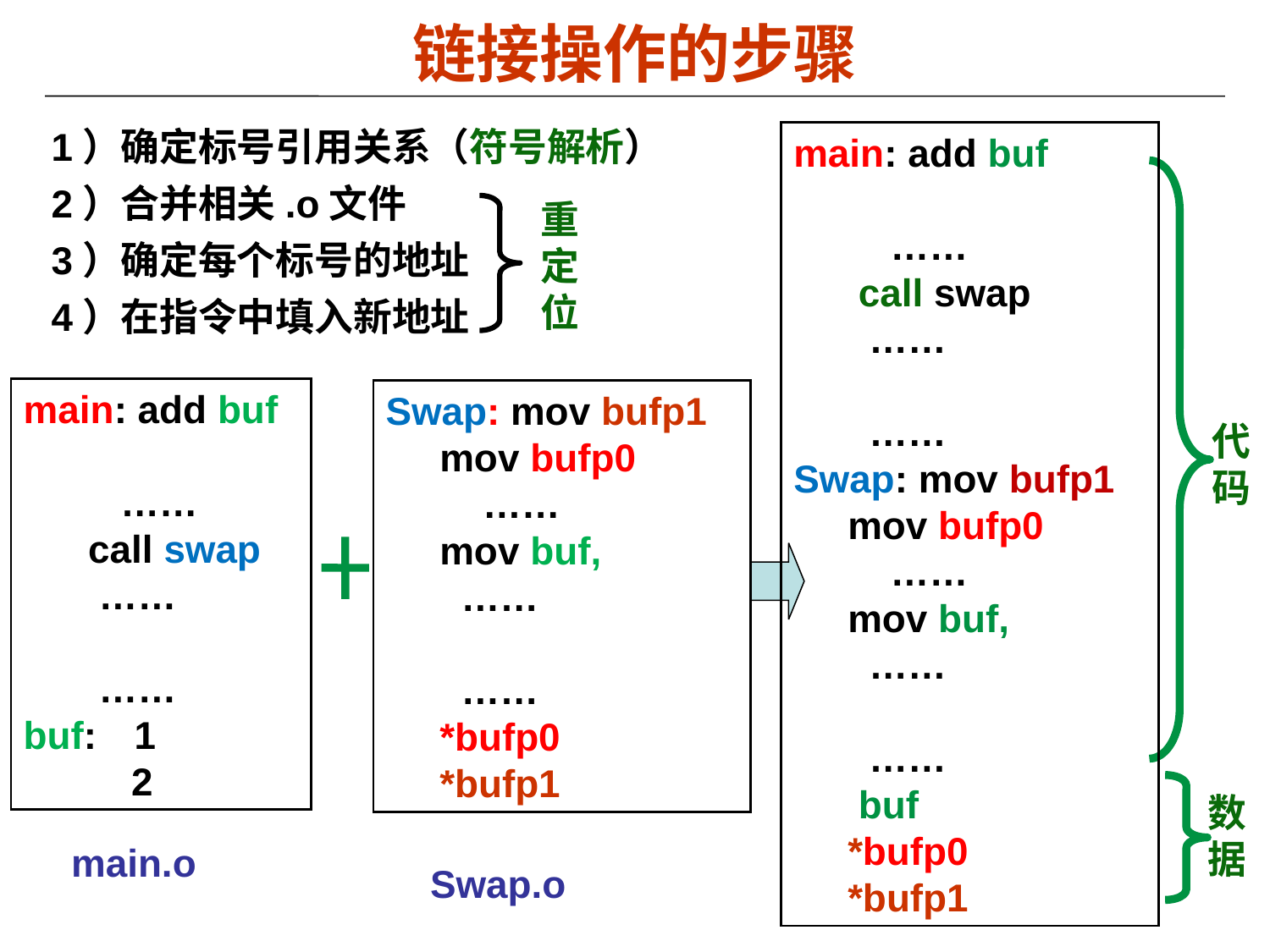

链接操作的步骤
1）确定标号引用关系（符号解析）
2）合并相关.o文件
3）确定每个标号的地址
4）在指令中填入新地址
main: add buf

         ……
      call swap
       ……

       ……
Swap: mov bufp1
     mov bufp0
         ……
     mov buf,
       ……

       ……
      buf
     *bufp0
     *bufp1

代码
重定位

main: add buf

         ……
      call swap
       ……

       ……
buf:    1
          2
main.o
Swap: mov bufp1
     mov bufp0
         ……
     mov buf,
       ……

       ……
     *bufp0
     *bufp1

数据
Swap.o